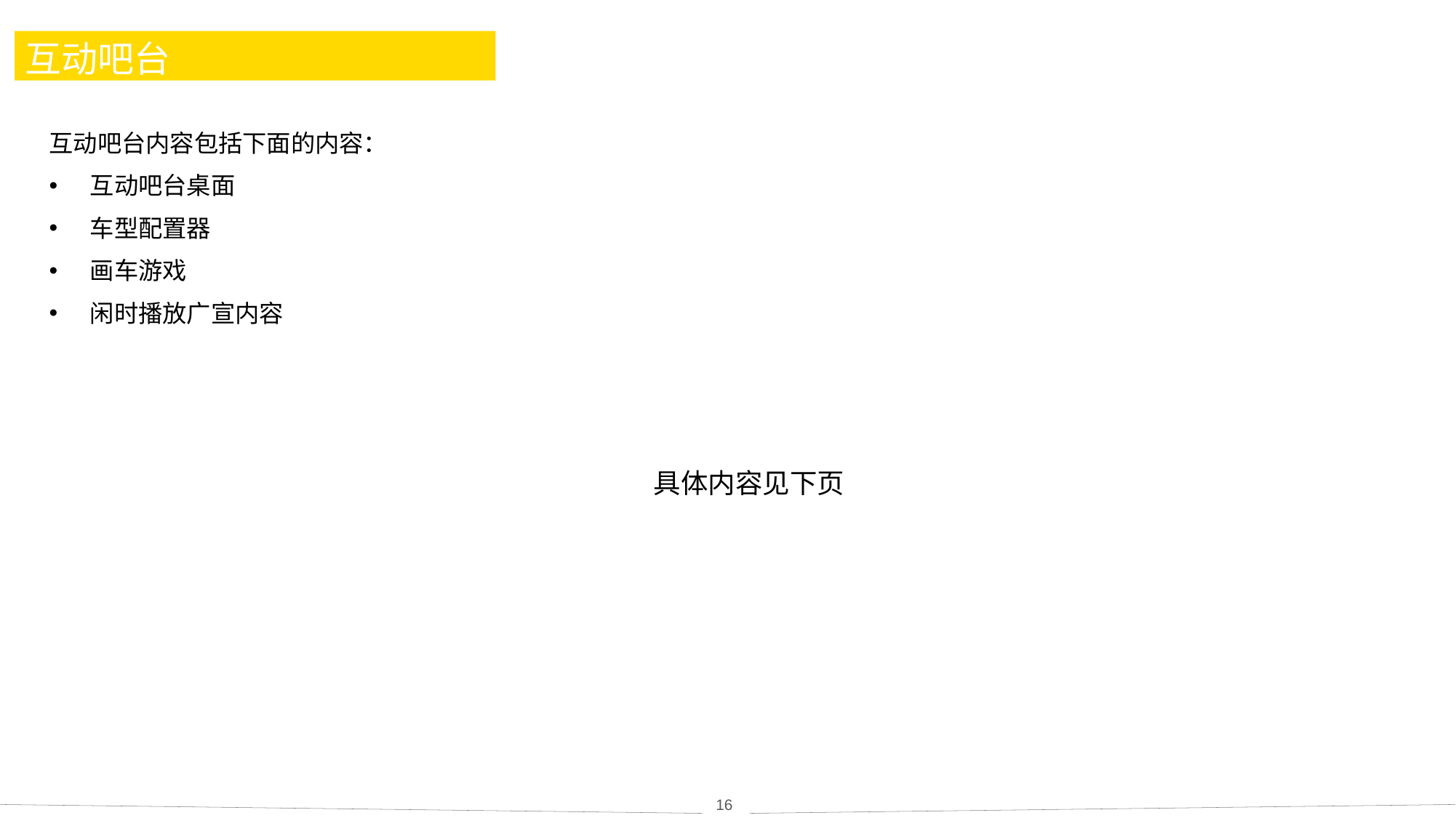

# 互动吧台
互动吧台内容包括下面的内容：
互动吧台桌面
车型配置器
画车游戏
闲时播放广宣内容
具体内容见下页